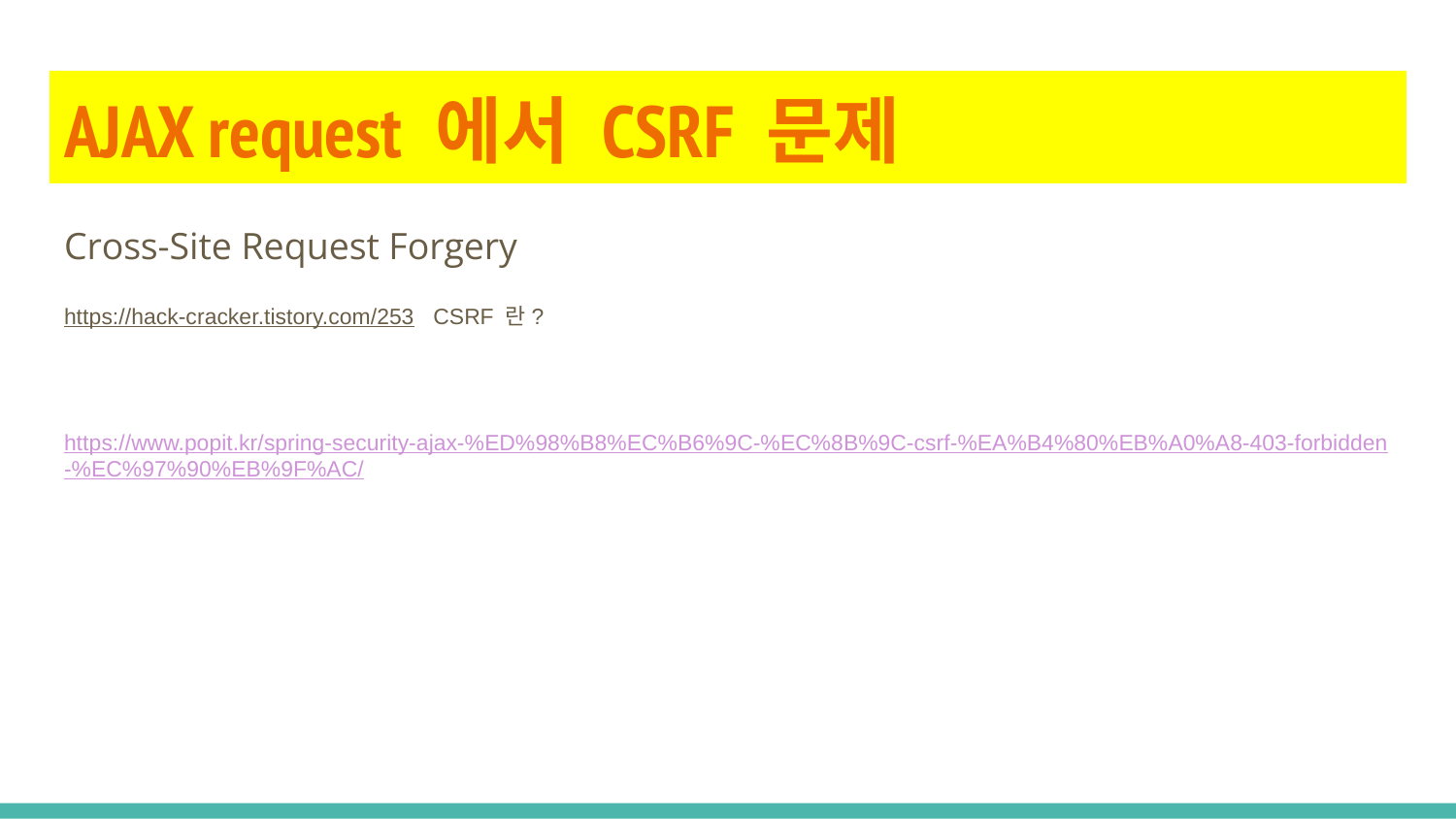

# AJAX request 에서 CSRF 문제
Cross-Site Request Forgery
https://hack-cracker.tistory.com/253   CSRF 란?

https://www.popit.kr/spring-security-ajax-%ED%98%B8%EC%B6%9C-%EC%8B%9C-csrf-%EA%B4%80%EB%A0%A8-403-forbidden-%EC%97%90%EB%9F%AC/